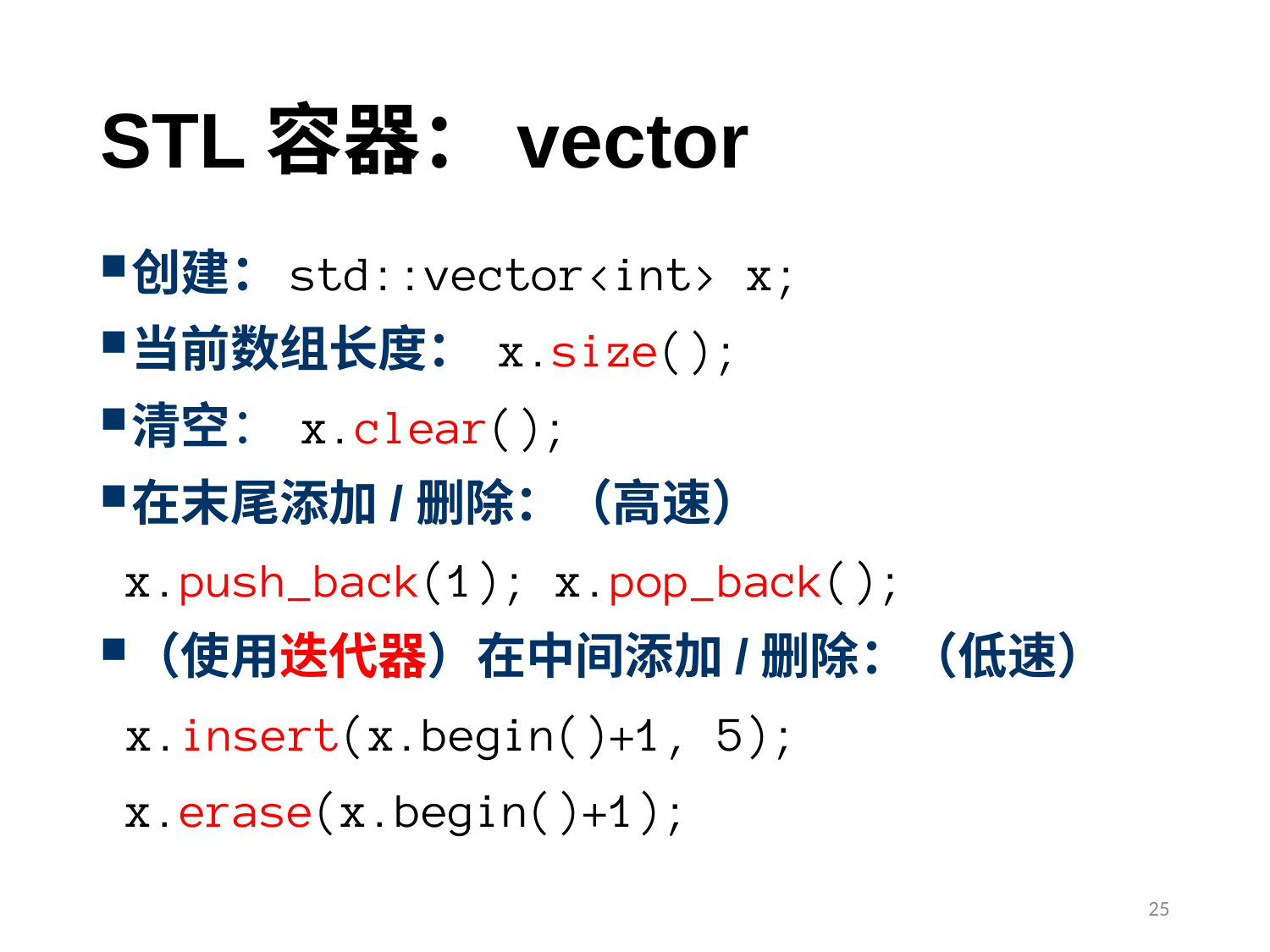

# STL容器：vector
创建：std::vector<int> x;
当前数组长度： x.size();
清空： x.clear();
在末尾添加/删除：（高速）
 x.push_back(1); x.pop_back();
（使用迭代器）在中间添加/删除：（低速）
  x.insert(x.begin()+1, 5);
 x.erase(x.begin()+1);
25